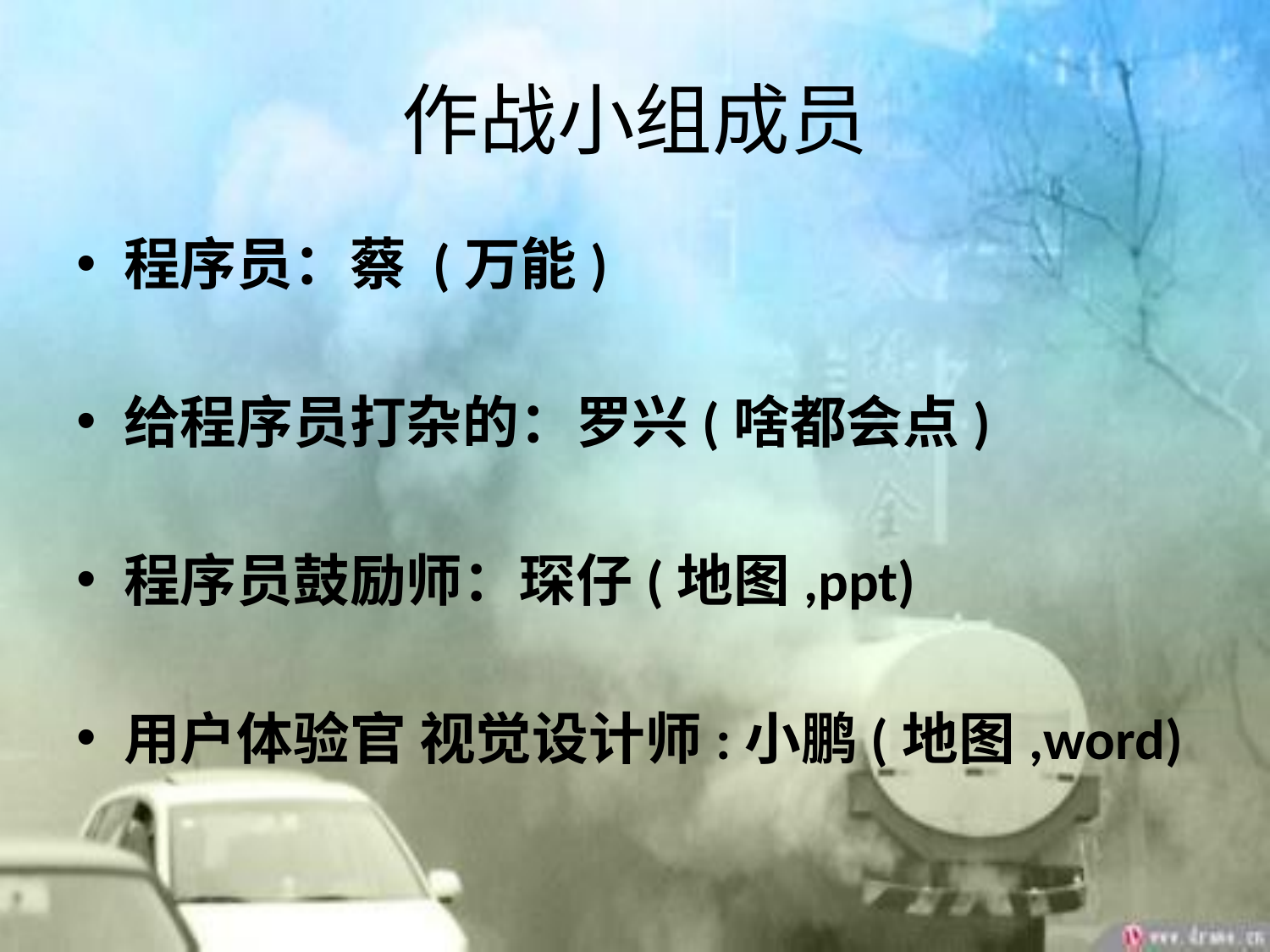

# 作战小组成员
程序员：蔡 (万能)

给程序员打杂的：罗兴(啥都会点)

程序员鼓励师：琛仔(地图,ppt)

用户体验官 视觉设计师:小鹏(地图,word)